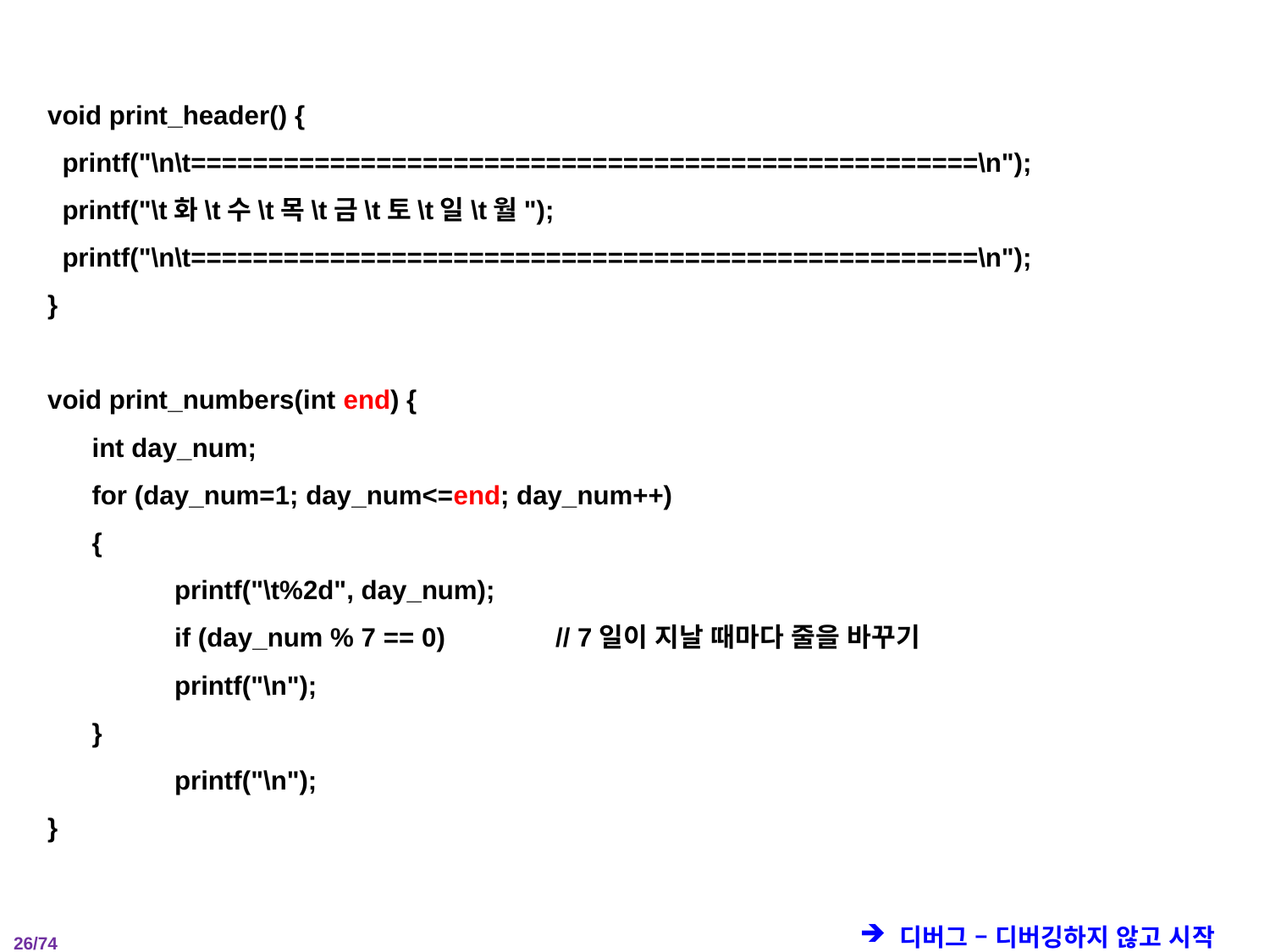

void print_header() {
  printf("\n\t===================================================\n");
  printf("\t화\t수\t목\t금\t토\t일\t월");
  printf("\n\t===================================================\n");
}

void print_numbers(int end) {
      int day_num;
      for (day_num=1; day_num<=end; day_num++)
      {
	printf("\t%2d", day_num);
	if (day_num % 7 == 0) 	// 7일이 지날 때마다 줄을 바꾸기
	printf("\n");
      }
	printf("\n");
}

디버그 – 디버깅하지 않고 시작